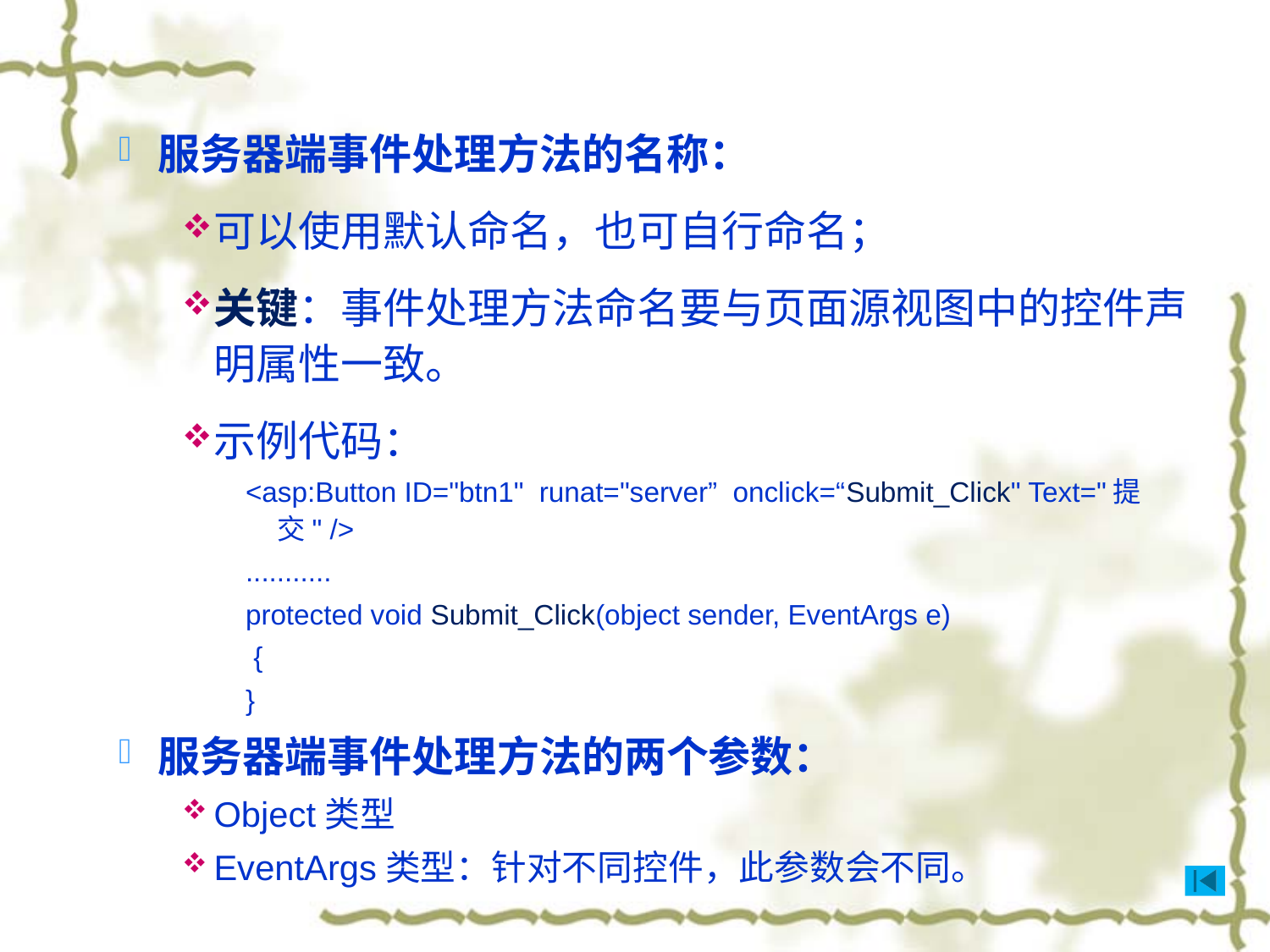

服务器端事件处理方法的名称：
可以使用默认命名，也可自行命名；
关键：事件处理方法命名要与页面源视图中的控件声明属性一致。
示例代码：
<asp:Button ID="btn1"  runat="server”  onclick=“Submit_Click" Text="提交" />
...........
protected void Submit_Click(object sender, EventArgs e)
 {
}
服务器端事件处理方法的两个参数：
Object类型
EventArgs类型：针对不同控件，此参数会不同。